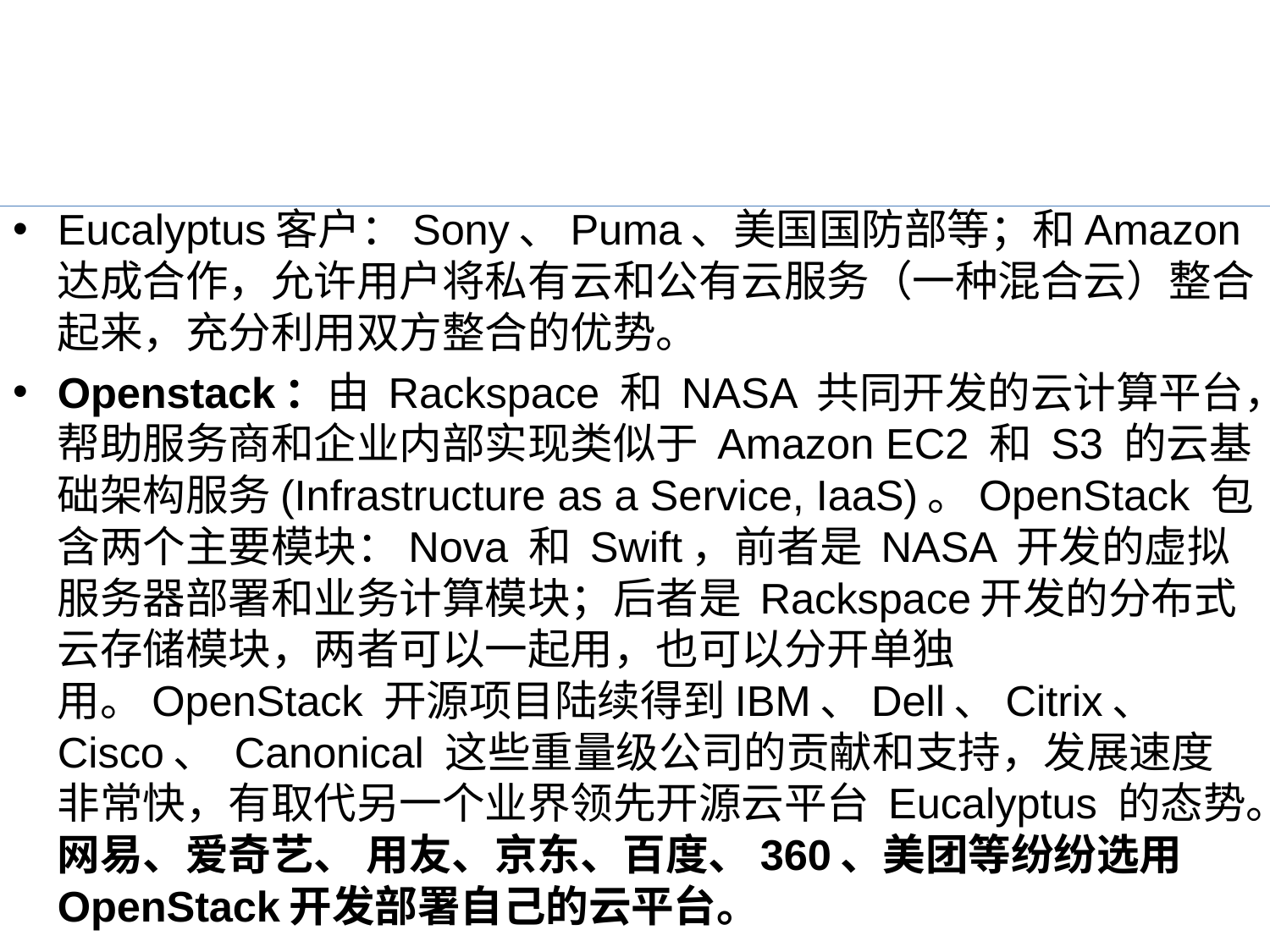

#
Eucalyptus客户：Sony、Puma、美国国防部等；和Amazon达成合作，允许用户将私有云和公有云服务（一种混合云）整合起来，充分利用双方整合的优势。
Openstack：由 Rackspace 和 NASA 共同开发的云计算平台，帮助服务商和企业内部实现类似于 Amazon EC2 和 S3 的云基础架构服务(Infrastructure as a Service, IaaS)。OpenStack 包含两个主要模块：Nova 和 Swift，前者是 NASA 开发的虚拟服务器部署和业务计算模块；后者是 Rackspace开发的分布式云存储模块，两者可以一起用，也可以分开单独用。OpenStack 开源项目陆续得到IBM、Dell、Citrix、 Cisco、 Canonical 这些重量级公司的贡献和支持，发展速度非常快，有取代另一个业界领先开源云平台 Eucalyptus 的态势。网易、爱奇艺、 用友、京东、百度、360、美团等纷纷选用OpenStack开发部署自己的云平台。